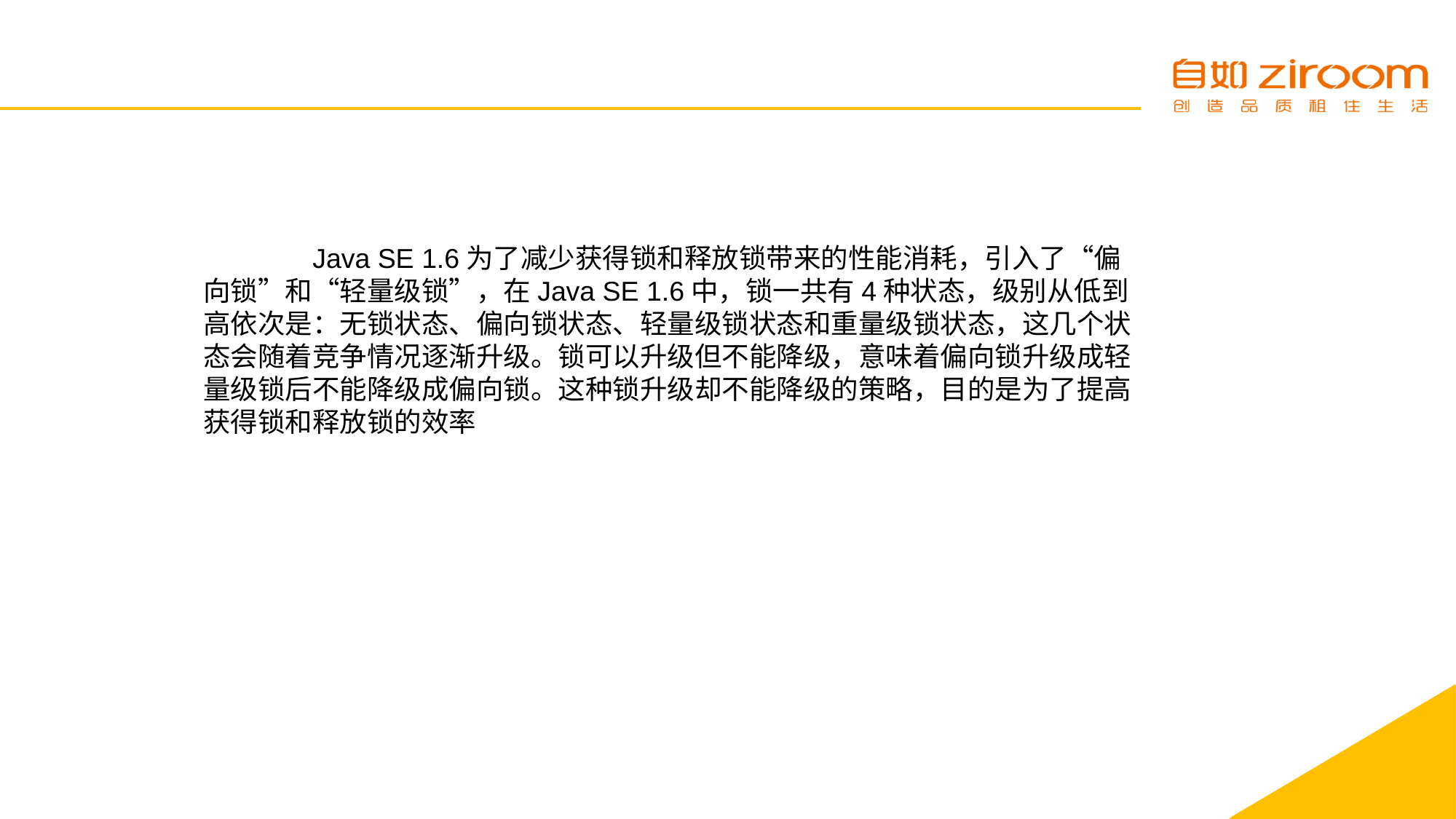

Java SE 1.6为了减少获得锁和释放锁带来的性能消耗，引入了“偏向锁”和“轻量级锁”，在Java SE 1.6中，锁一共有4种状态，级别从低到高依次是：无锁状态、偏向锁状态、轻量级锁状态和重量级锁状态，这几个状态会随着竞争情况逐渐升级。锁可以升级但不能降级，意味着偏向锁升级成轻量级锁后不能降级成偏向锁。这种锁升级却不能降级的策略，目的是为了提高获得锁和释放锁的效率